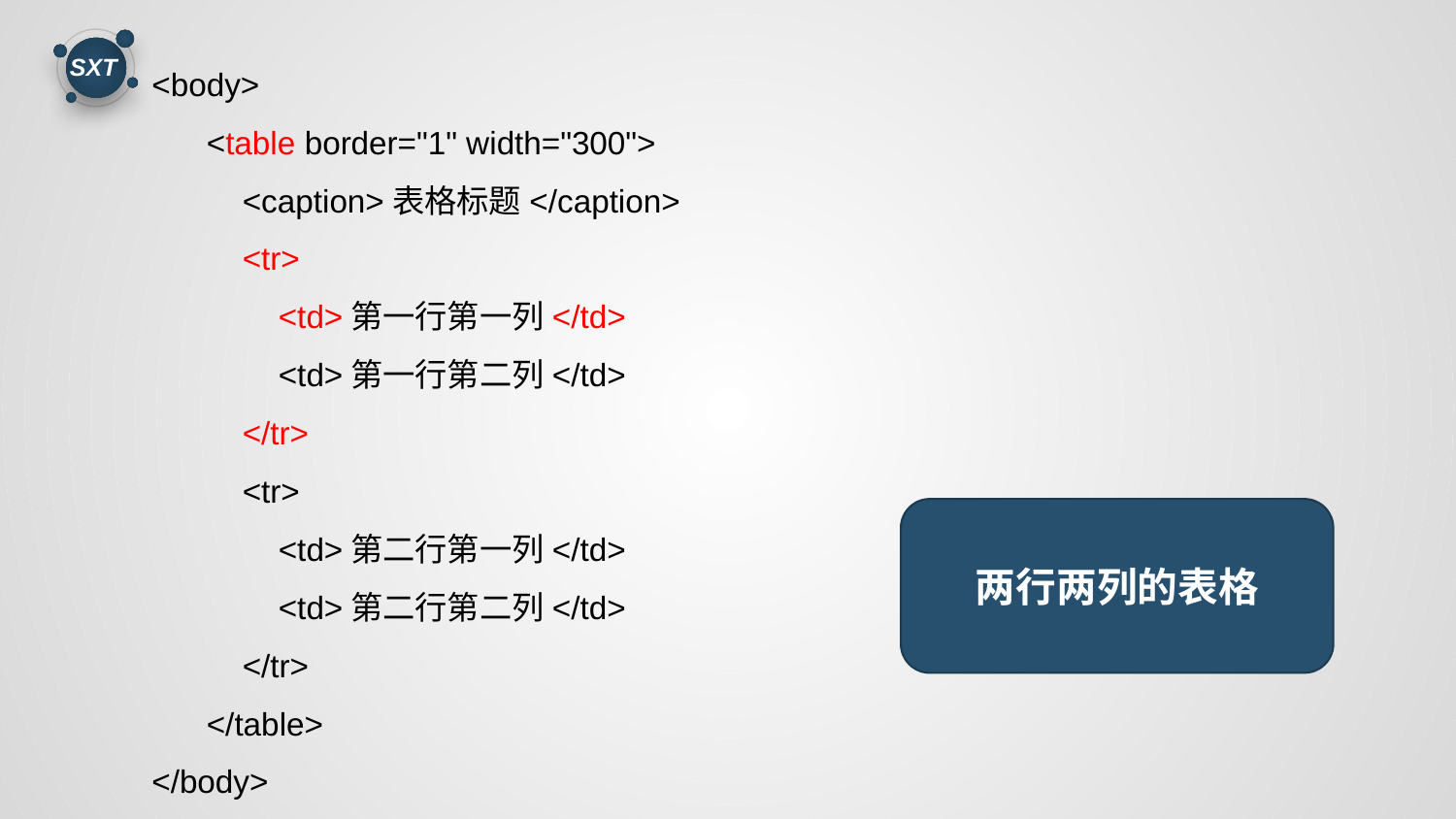

<body>
<table border="1" width="300">
    <caption>表格标题</caption>
    <tr>
        <td>第一行第一列</td>
        <td>第一行第二列</td>
    </tr>
    <tr>
        <td>第二行第一列</td>
        <td>第二行第二列</td>
    </tr>
</table>
</body>

两行两列的表格